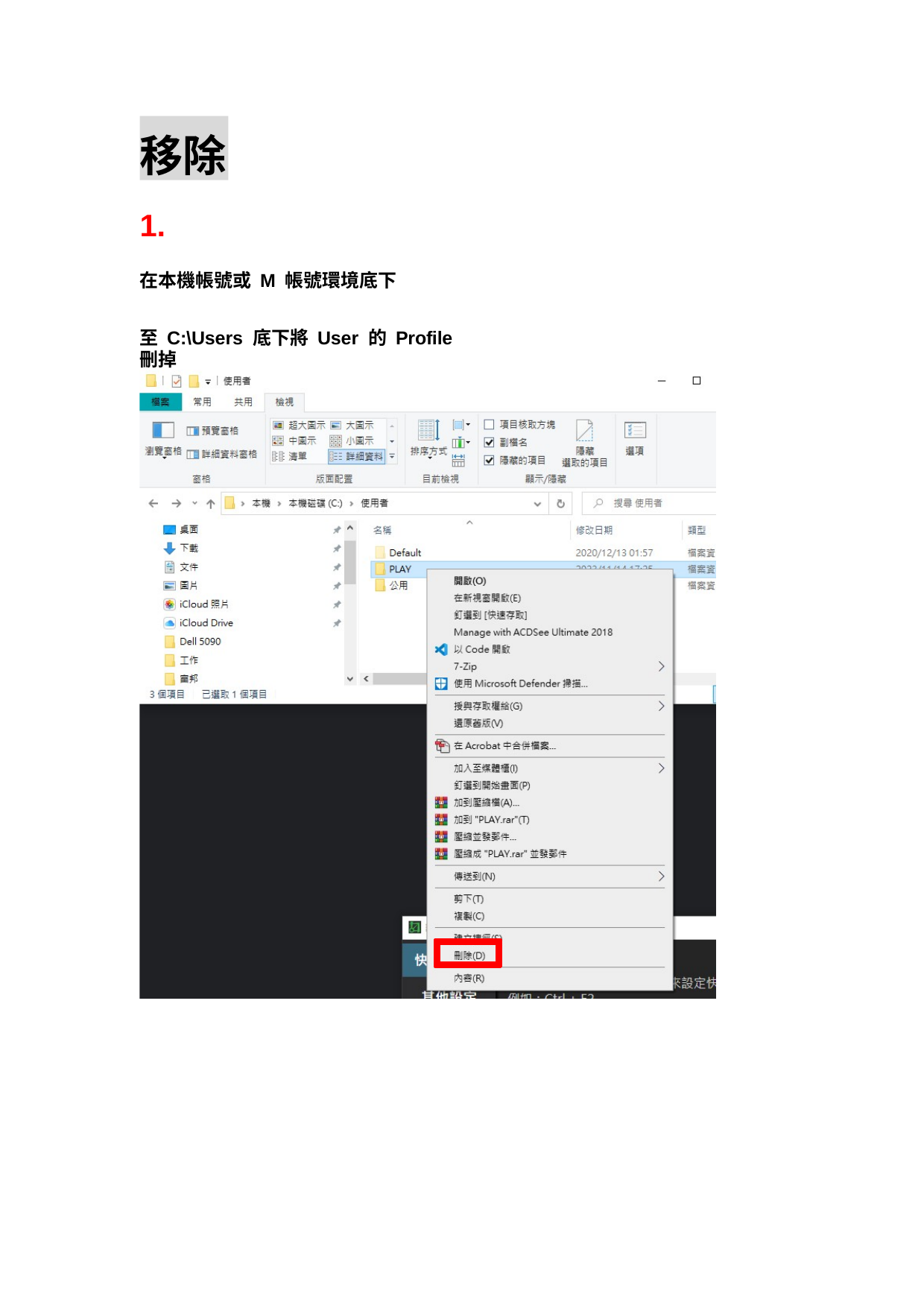

移除
1.
在本機帳號或 M 帳號環境底下

至 C:\Users 底下將 User 的 Profile 刪掉